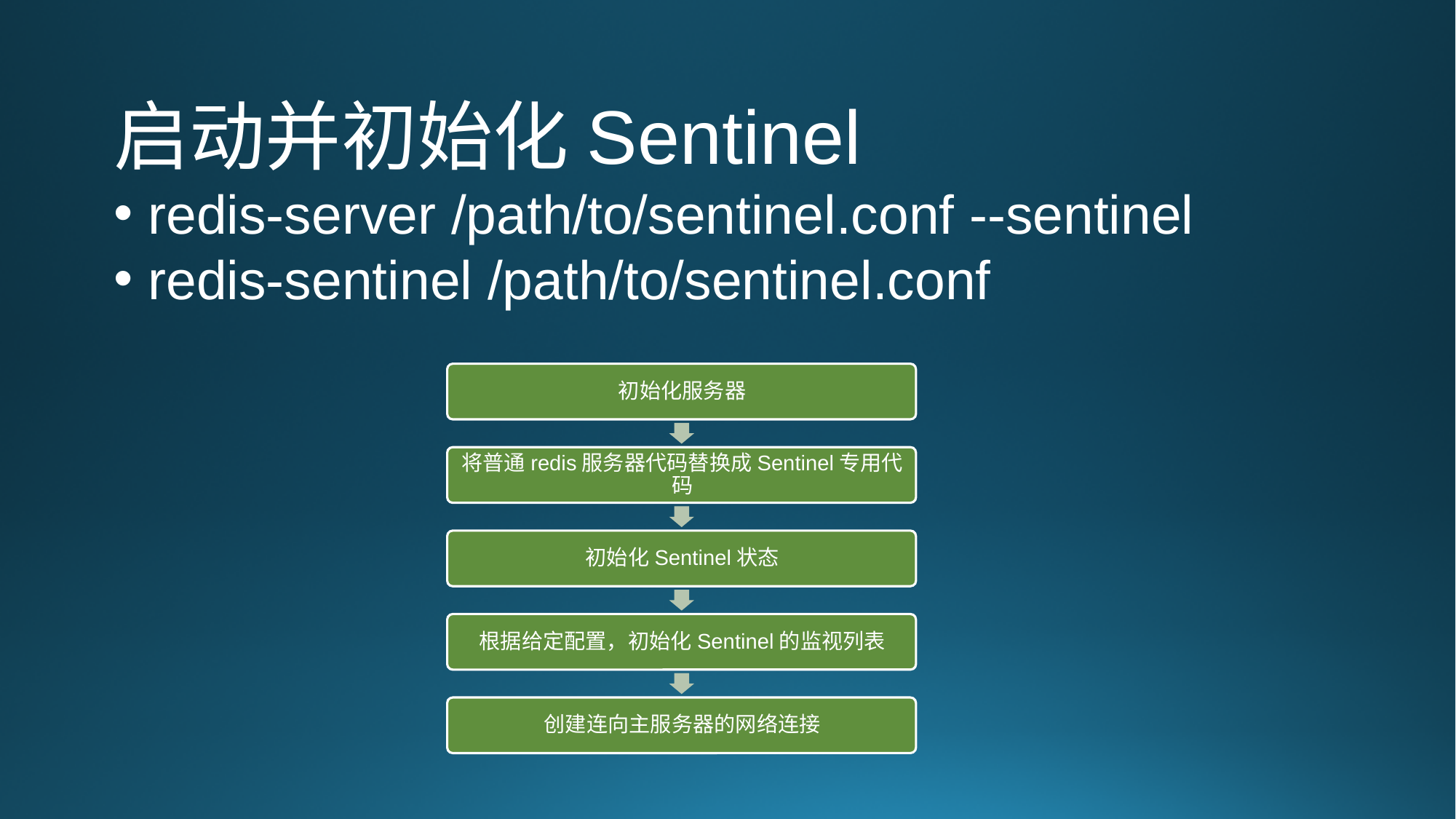

启动并初始化Sentinel
redis-server /path/to/sentinel.conf --sentinel
redis-sentinel /path/to/sentinel.conf

初始化服务器

将普通redis服务器代码替换成Sentinel专用代码

初始化Sentinel状态

根据给定配置，初始化Sentinel的监视列表

创建连向主服务器的网络连接